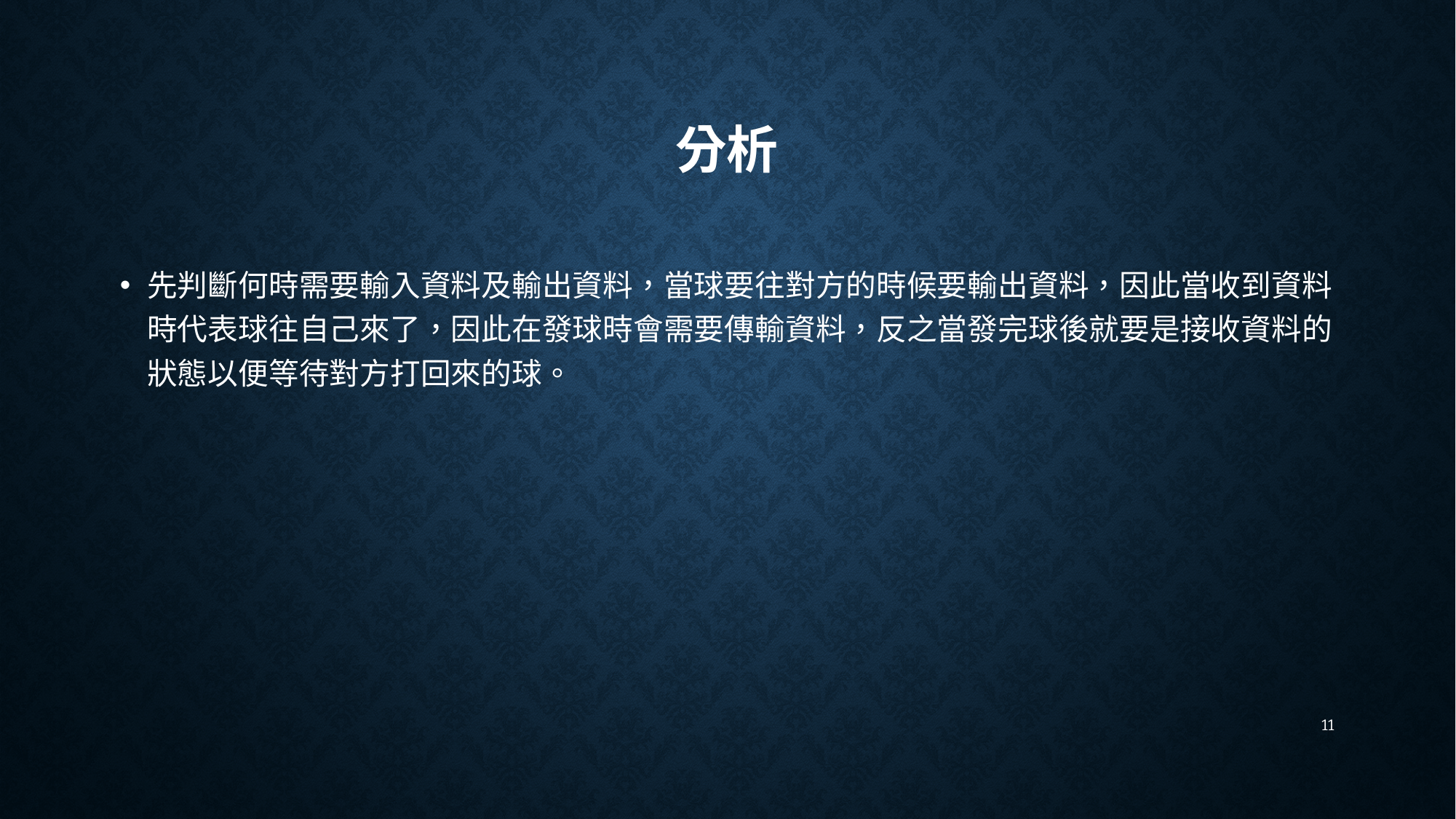

# 分析
先判斷何時需要輸入資料及輸出資料，當球要往對方的時候要輸出資料，因此當收到資料時代表球往自己來了，因此在發球時會需要傳輸資料，反之當發完球後就要是接收資料的狀態以便等待對方打回來的球。
11